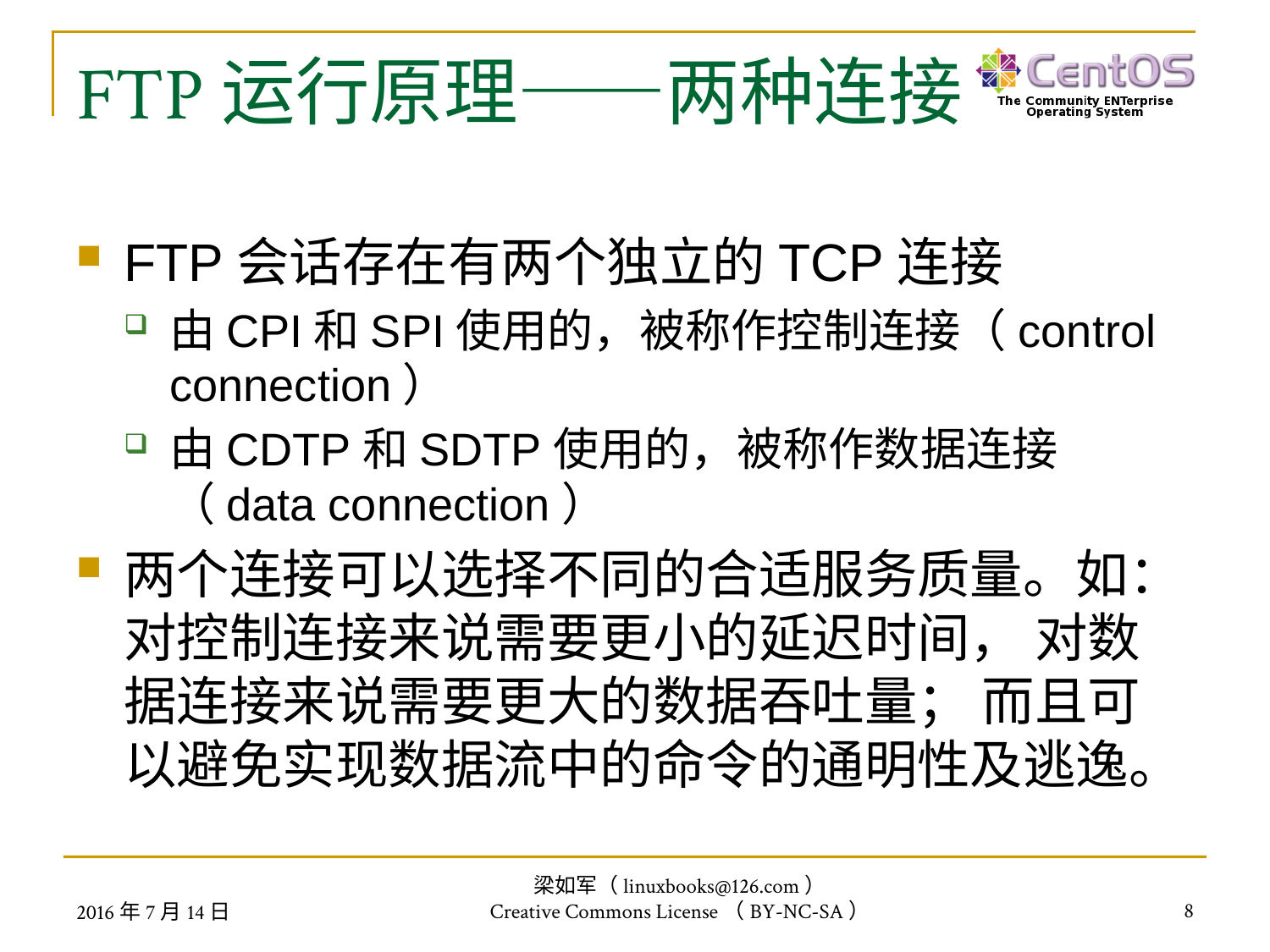

# FTP运行原理——两种连接
FTP会话存在有两个独立的TCP连接
由CPI和SPI使用的，被称作控制连接（control connection）
由CDTP和SDTP使用的，被称作数据连接（data connection）
两个连接可以选择不同的合适服务质量。如：对控制连接来说需要更小的延迟时间， 对数据连接来说需要更大的数据吞吐量； 而且可以避免实现数据流中的命令的通明性及逃逸。
梁如军（linuxbooks@126.com）
Creative Commons License（BY-NC-SA）
2016年7月14日
8